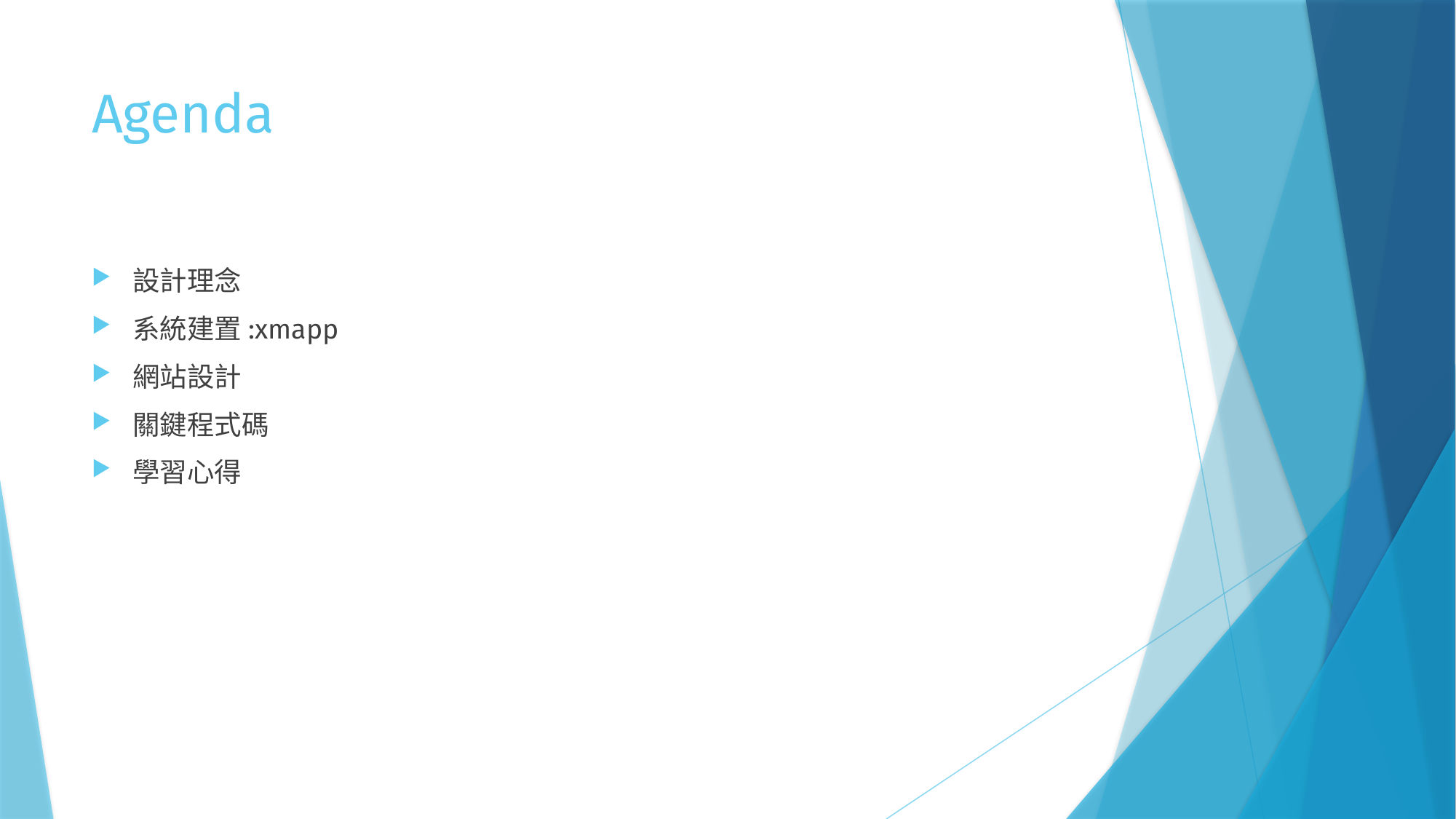

# Agenda
設計理念
系統建置:xmapp
網站設計
關鍵程式碼
學習心得